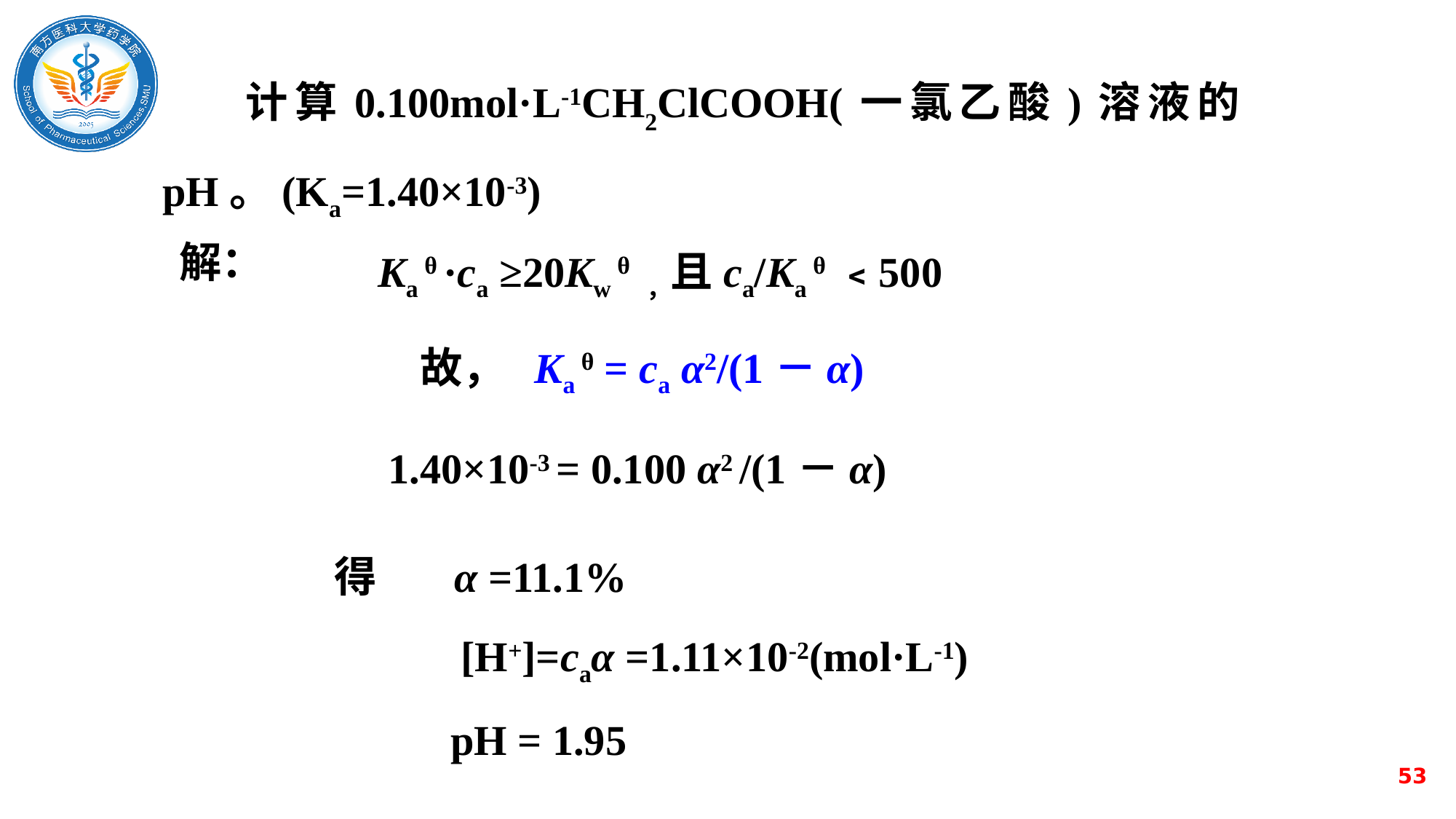

计算0.100mol·L-1CH2ClCOOH(一氯乙酸)溶液的pH。(Ka=1.40×10-3)
Ka θ ·ca ≥20Kw θ ，且ca/Ka θ ﹤500
解：
故，  Ka θ = ca α2/(1－α)
 1.40×10-3 = 0.100 α2 /(1－α)
得       α =11.1%
            [H+]=caα =1.11×10-2(mol·L-1)
           pH = 1.95
53